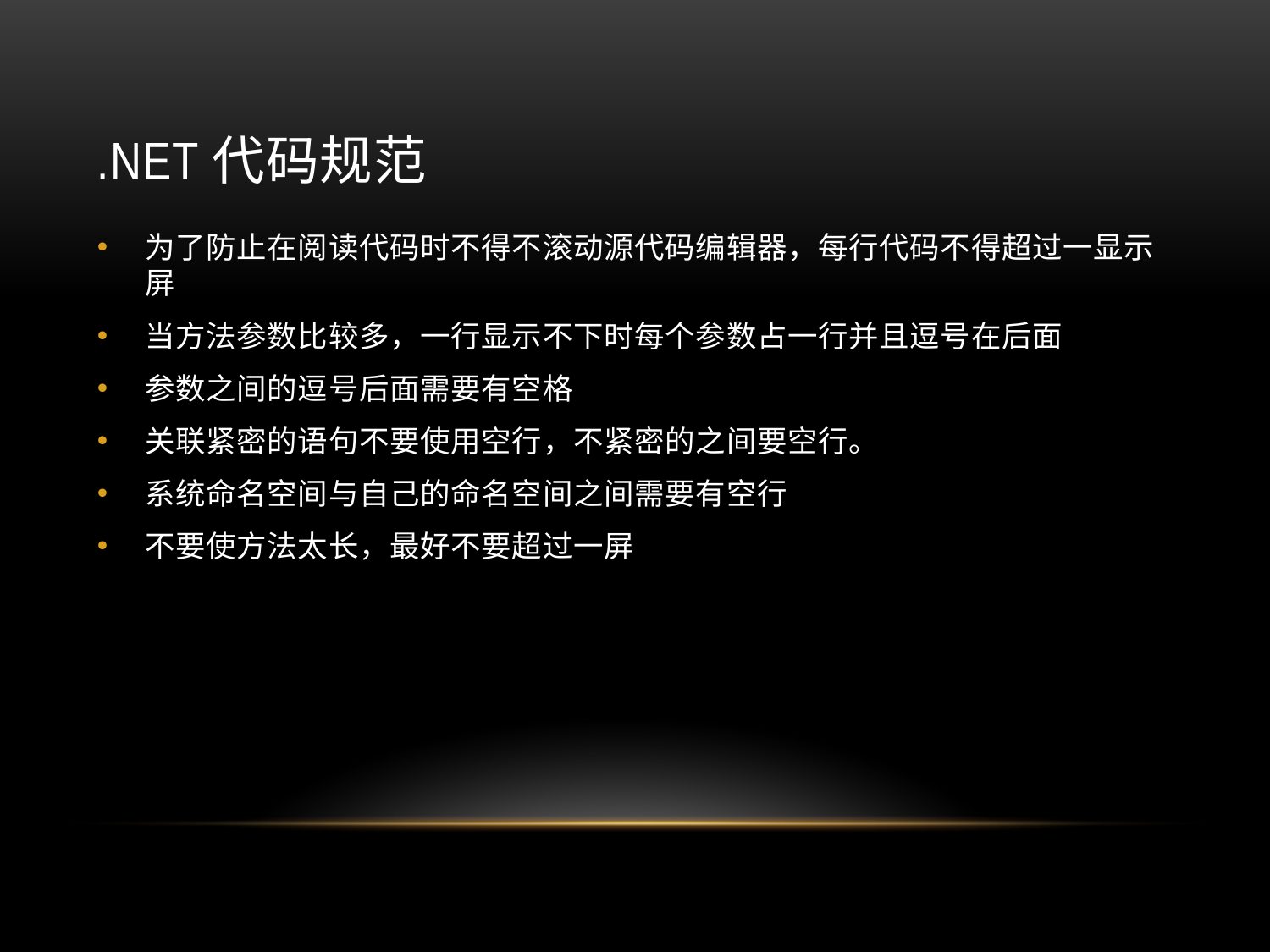

# .Net代码规范
为了防止在阅读代码时不得不滚动源代码编辑器，每行代码不得超过一显示屏
当方法参数比较多，一行显示不下时每个参数占一行并且逗号在后面
参数之间的逗号后面需要有空格
关联紧密的语句不要使用空行，不紧密的之间要空行。
系统命名空间与自己的命名空间之间需要有空行
不要使方法太长，最好不要超过一屏